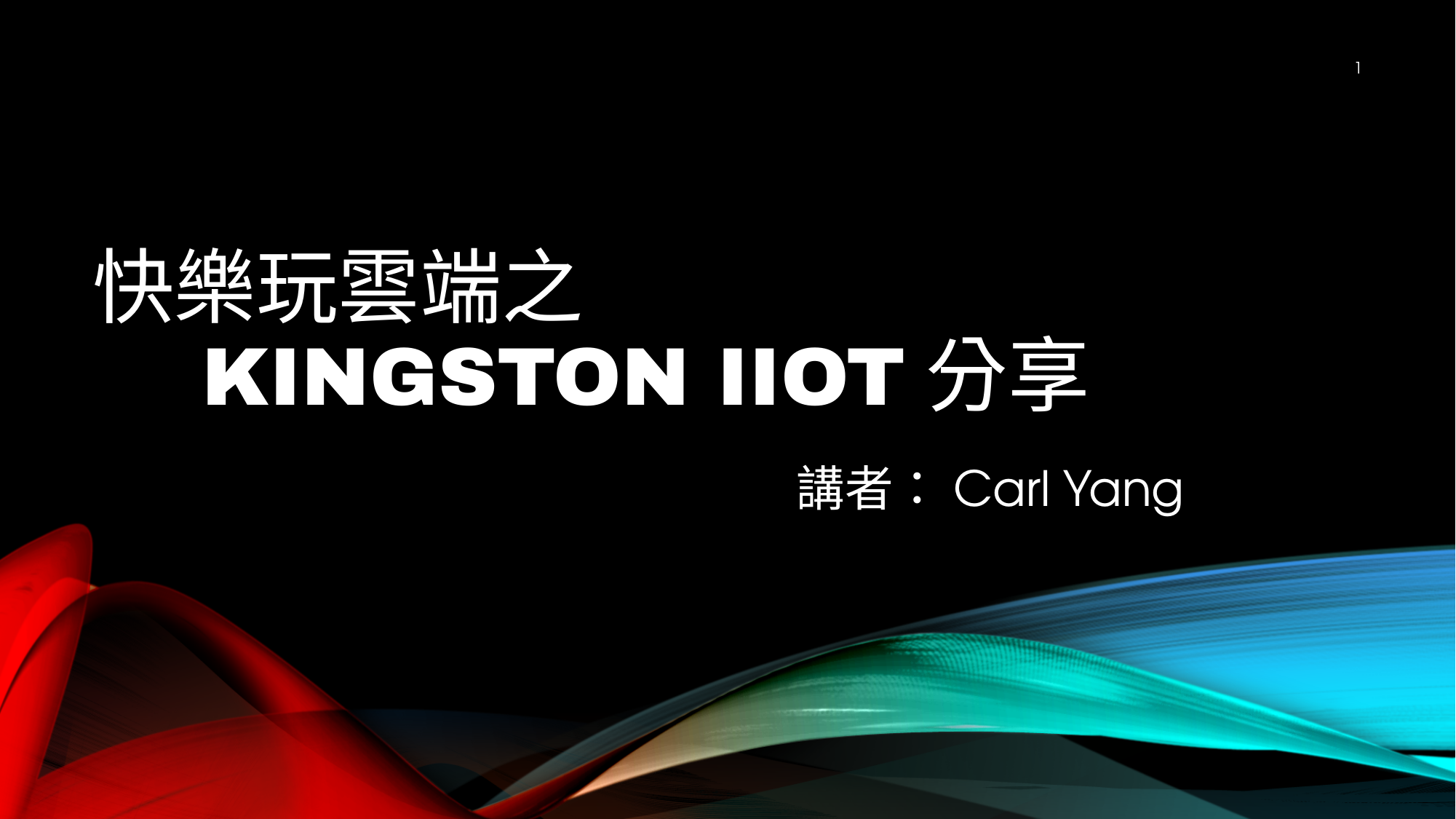

1
# 快樂玩雲端之 Kingston IIoT分享
講者：Carl Yang